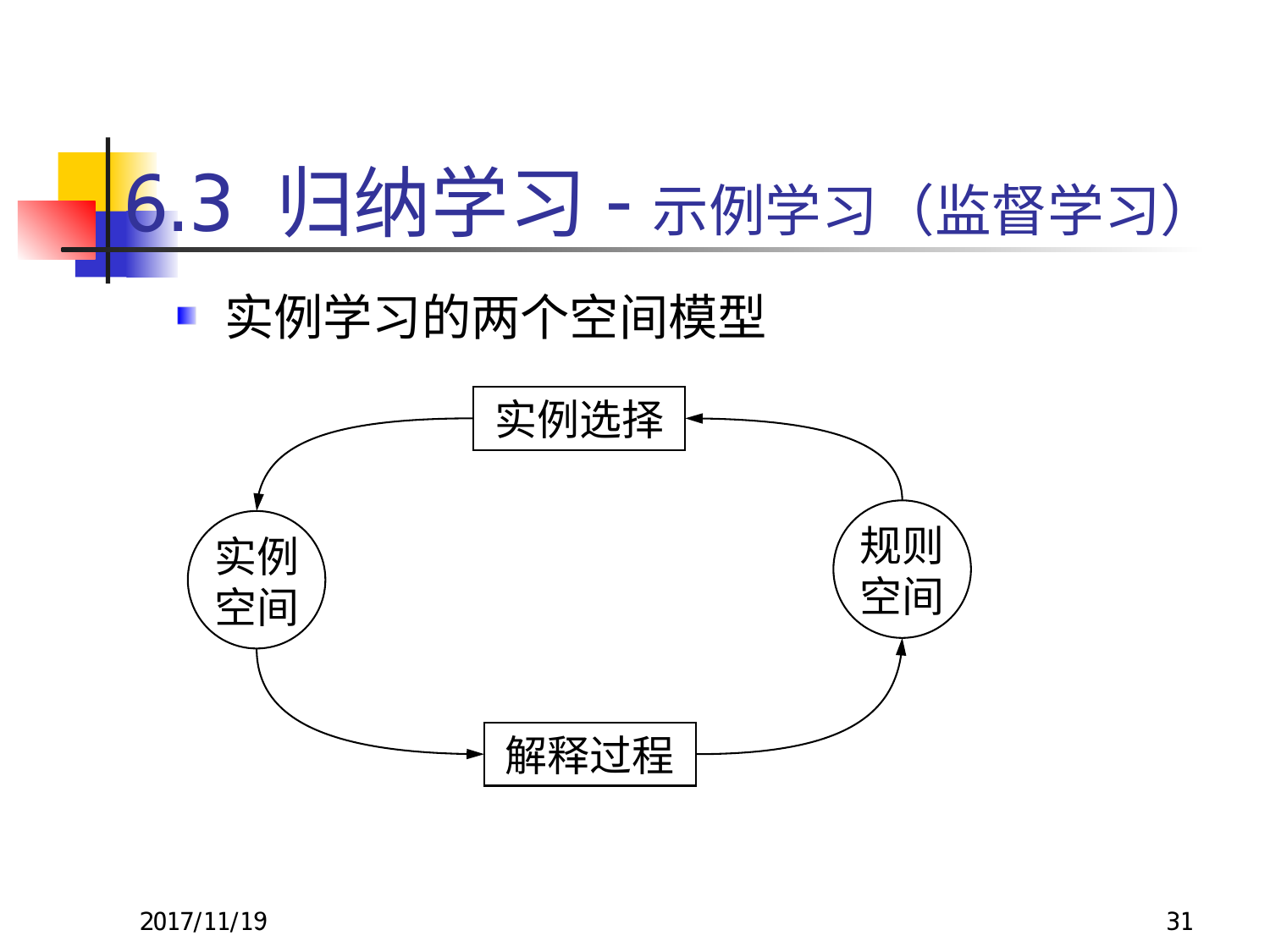

# 6.3 归纳学习-示例学习（监督学习）
实例学习的两个空间模型
实例选择

规则空间

实例空间
解释过程
2017/11/19
31